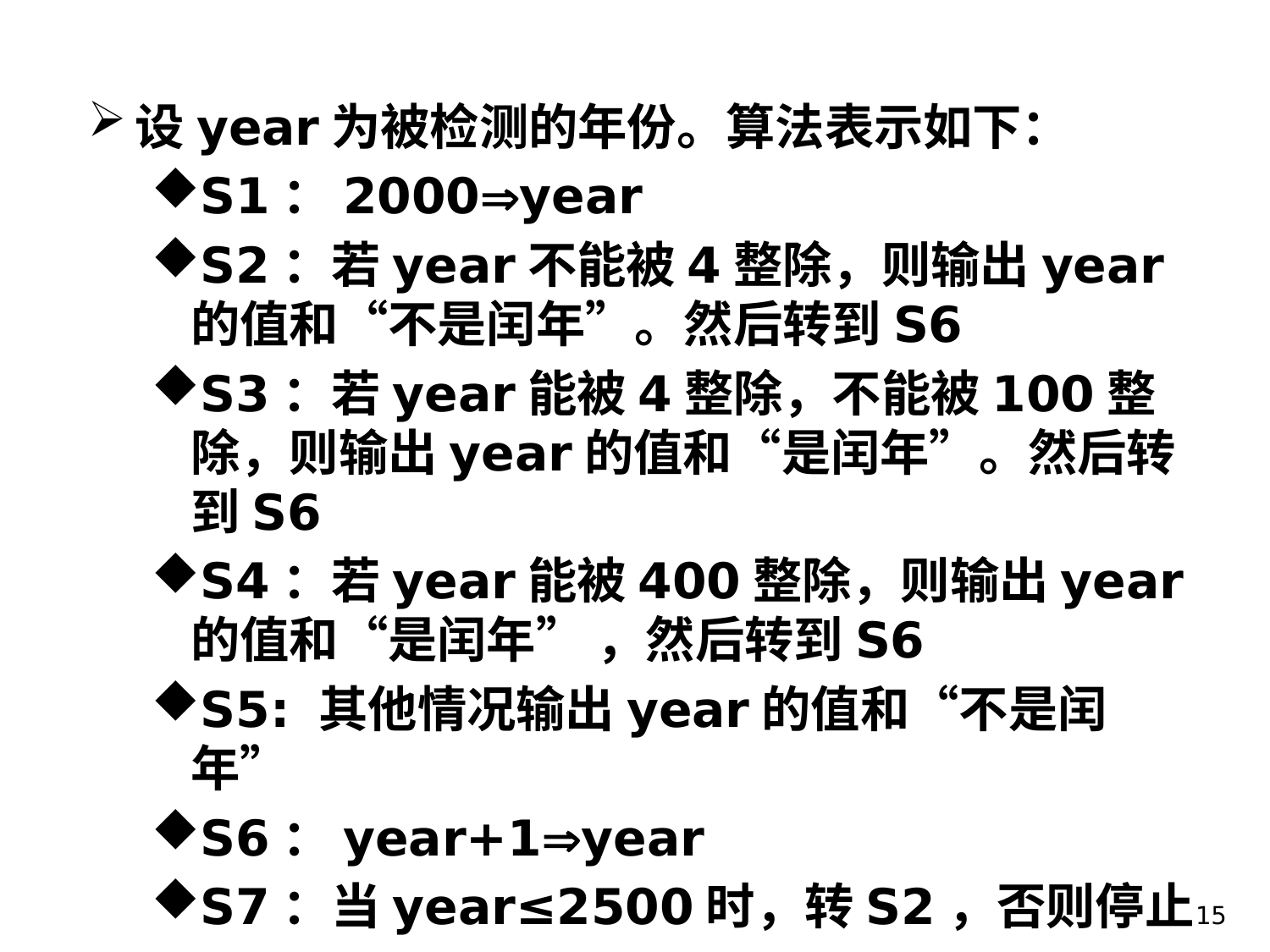

设year为被检测的年份。算法表示如下：
S1：2000⇒year
S2：若year不能被4整除，则输出year 的值和“不是闰年”。然后转到S6
S3：若year能被4整除，不能被100整除，则输出year的值和“是闰年”。然后转到S6
S4：若year能被400整除，则输出year的值和“是闰年” ，然后转到S6
S5: 其他情况输出year的值和“不是闰年”
S6：year+1⇒year
S7：当year≤2500时，转S2，否则停止
15